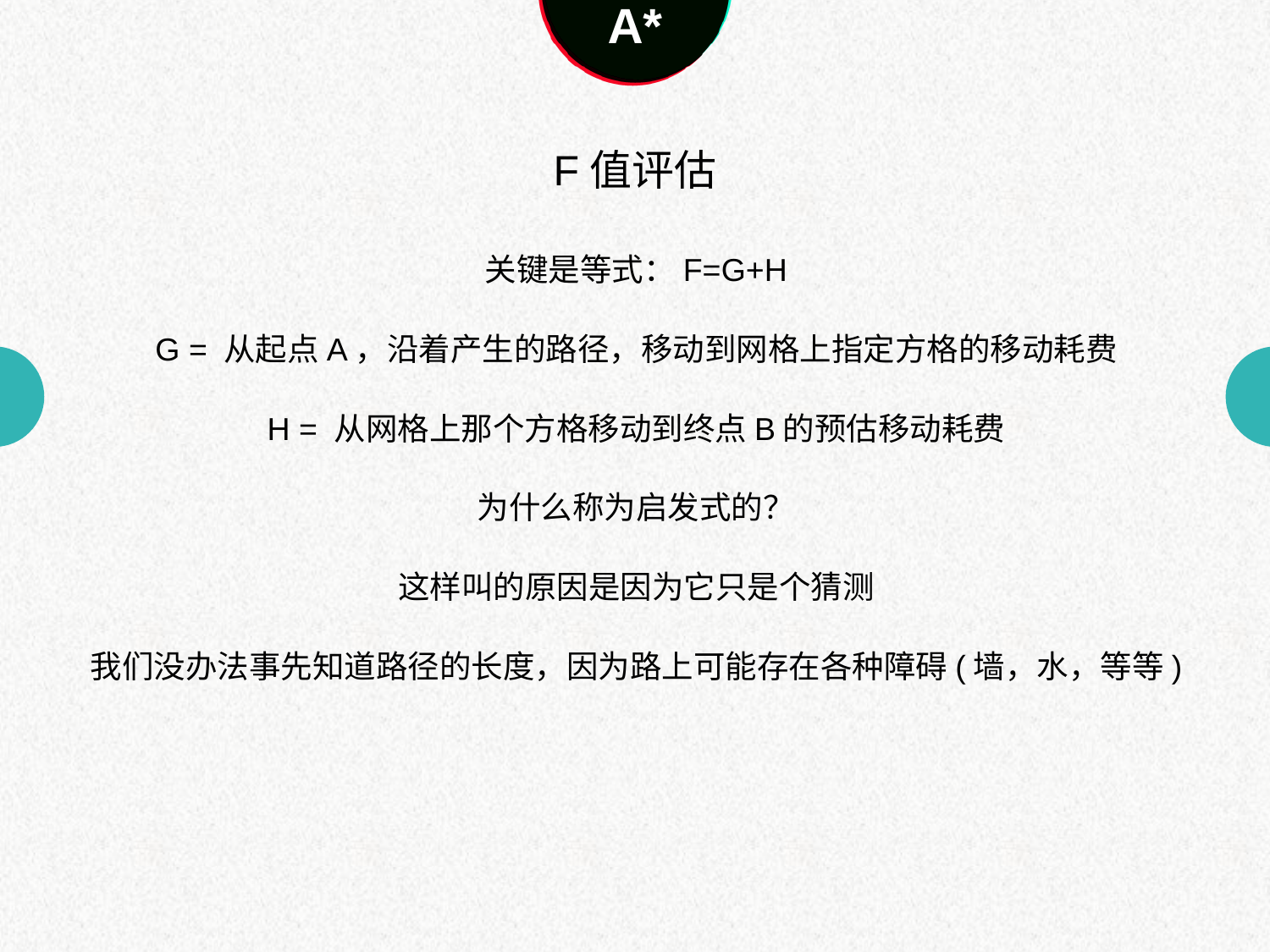

F值评估
关键是等式：F=G+H
G = 从起点A，沿着产生的路径，移动到网格上指定方格的移动耗费
H = 从网格上那个方格移动到终点B的预估移动耗费
为什么称为启发式的？
这样叫的原因是因为它只是个猜测
我们没办法事先知道路径的长度，因为路上可能存在各种障碍(墙，水，等等)